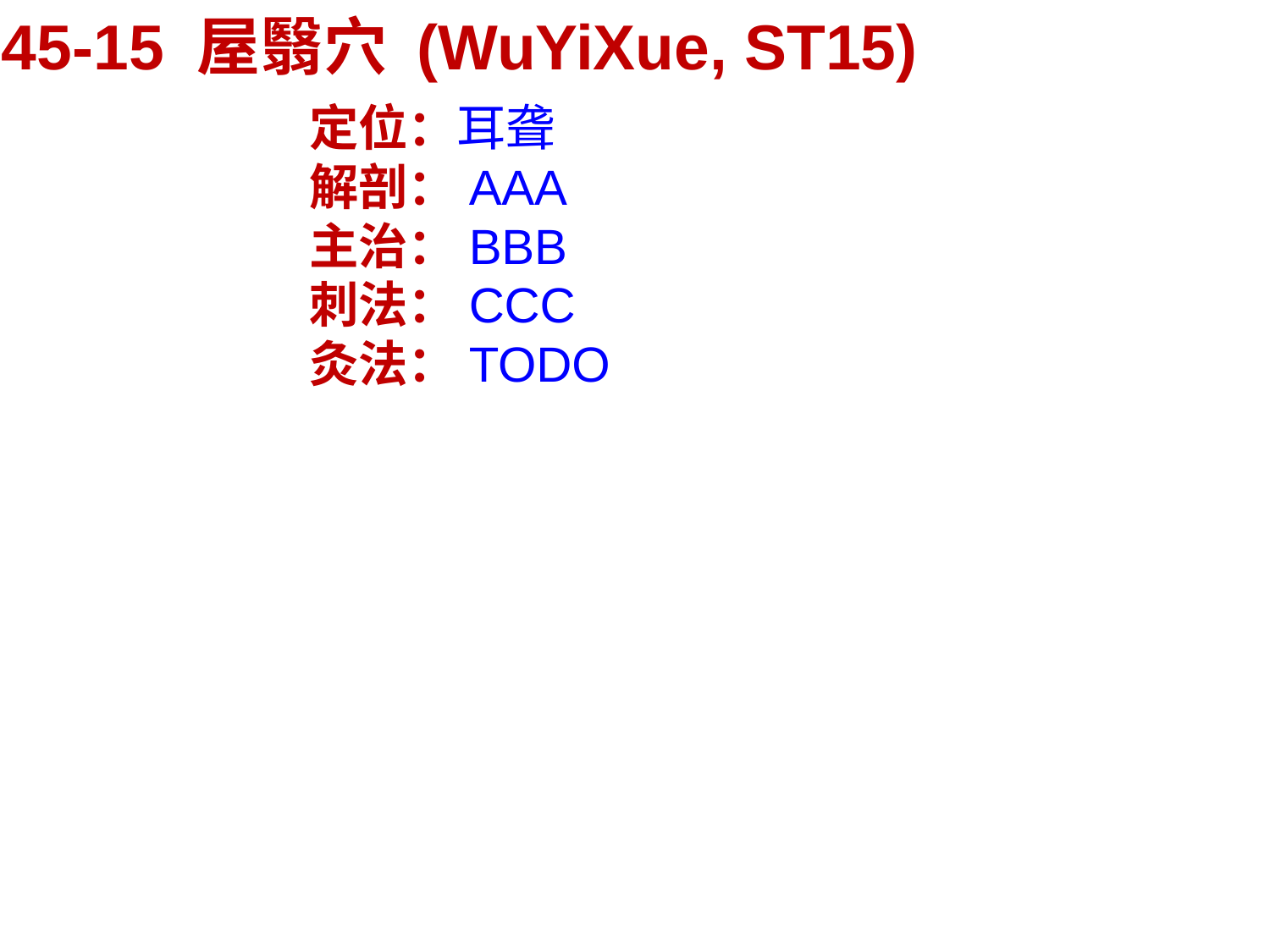

45-15 屋翳穴 (WuYiXue, ST15)
定位：耳聋
解剖：AAA
主治：BBB
刺法：CCC
灸法：TODO